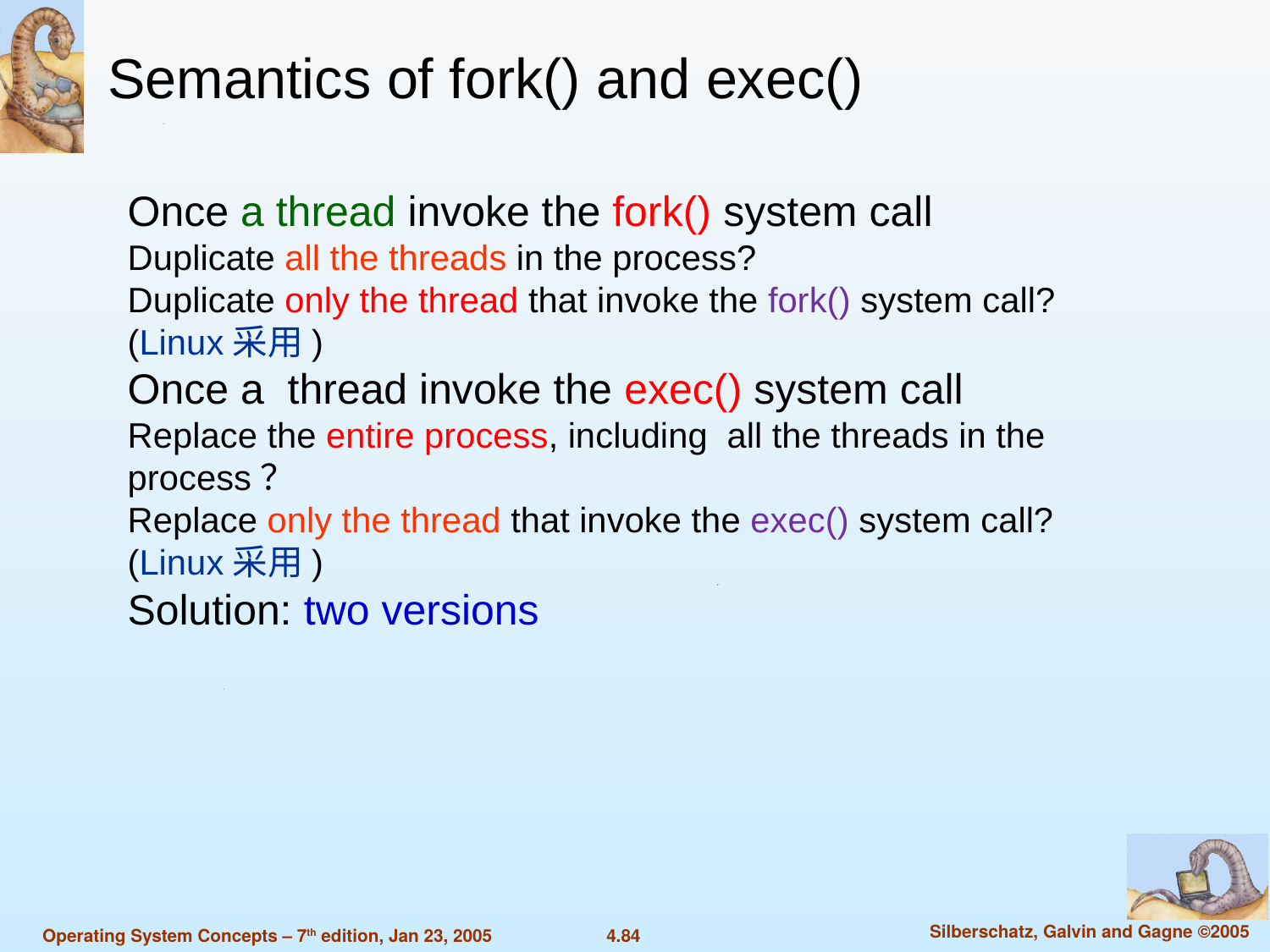

Semantics of fork() and exec()
Once a thread invoke the fork() system call
Duplicate all the threads in the process?
Duplicate only the thread that invoke the fork() system call? (Linux采用)
Once a  thread invoke the exec() system call
Replace the entire process, including  all the threads in the process？
Replace only the thread that invoke the exec() system call?  (Linux采用)
Solution: two versions